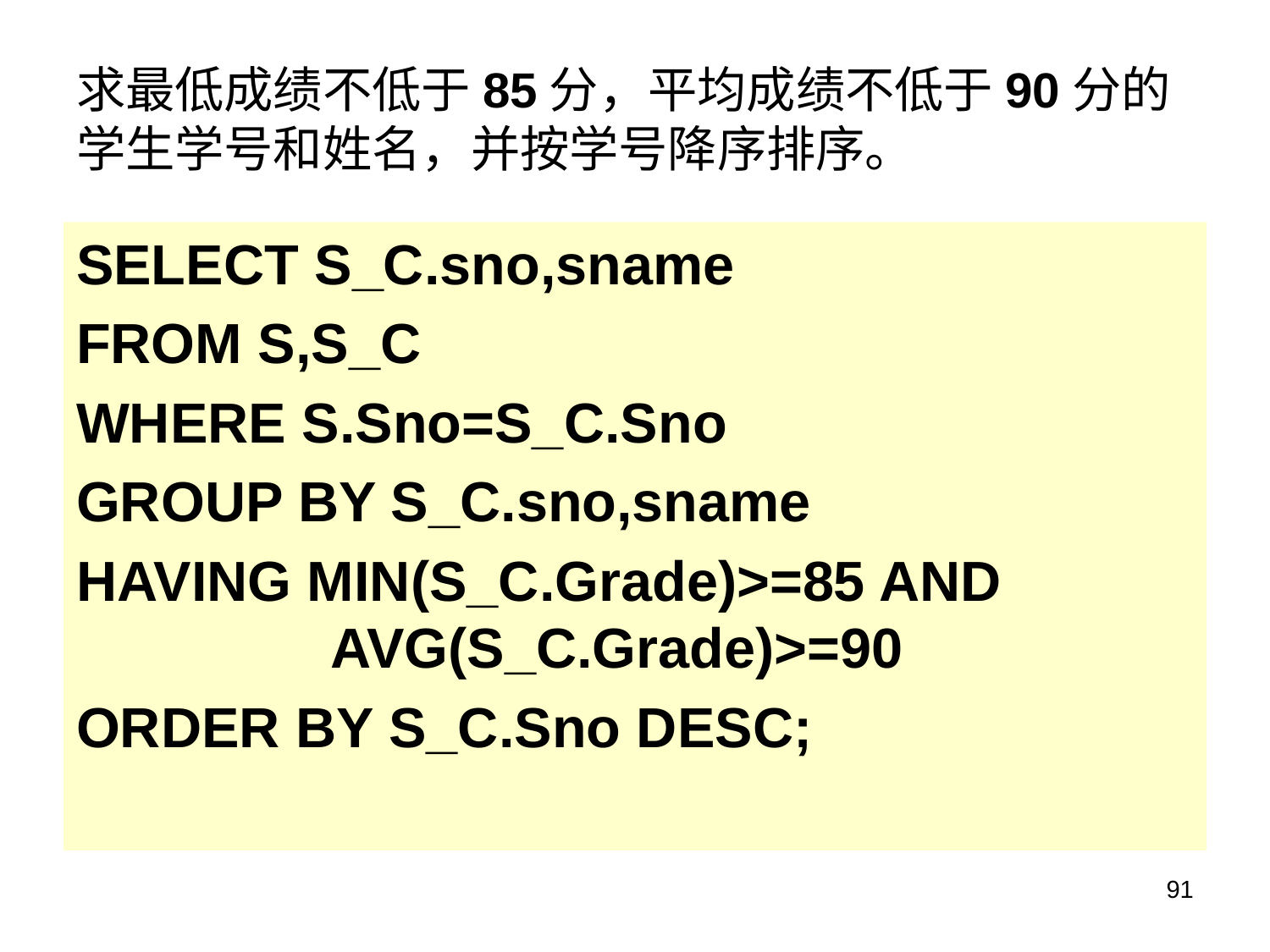

# 求最低成绩不低于85分，平均成绩不低于90分的学生学号和姓名，并按学号降序排序。
SELECT S_C.sno,sname
FROM S,S_C
WHERE S.Sno=S_C.Sno
GROUP BY S_C.sno,sname
HAVING MIN(S_C.Grade)>=85 AND 	   		AVG(S_C.Grade)>=90
ORDER BY S_C.Sno DESC;
91